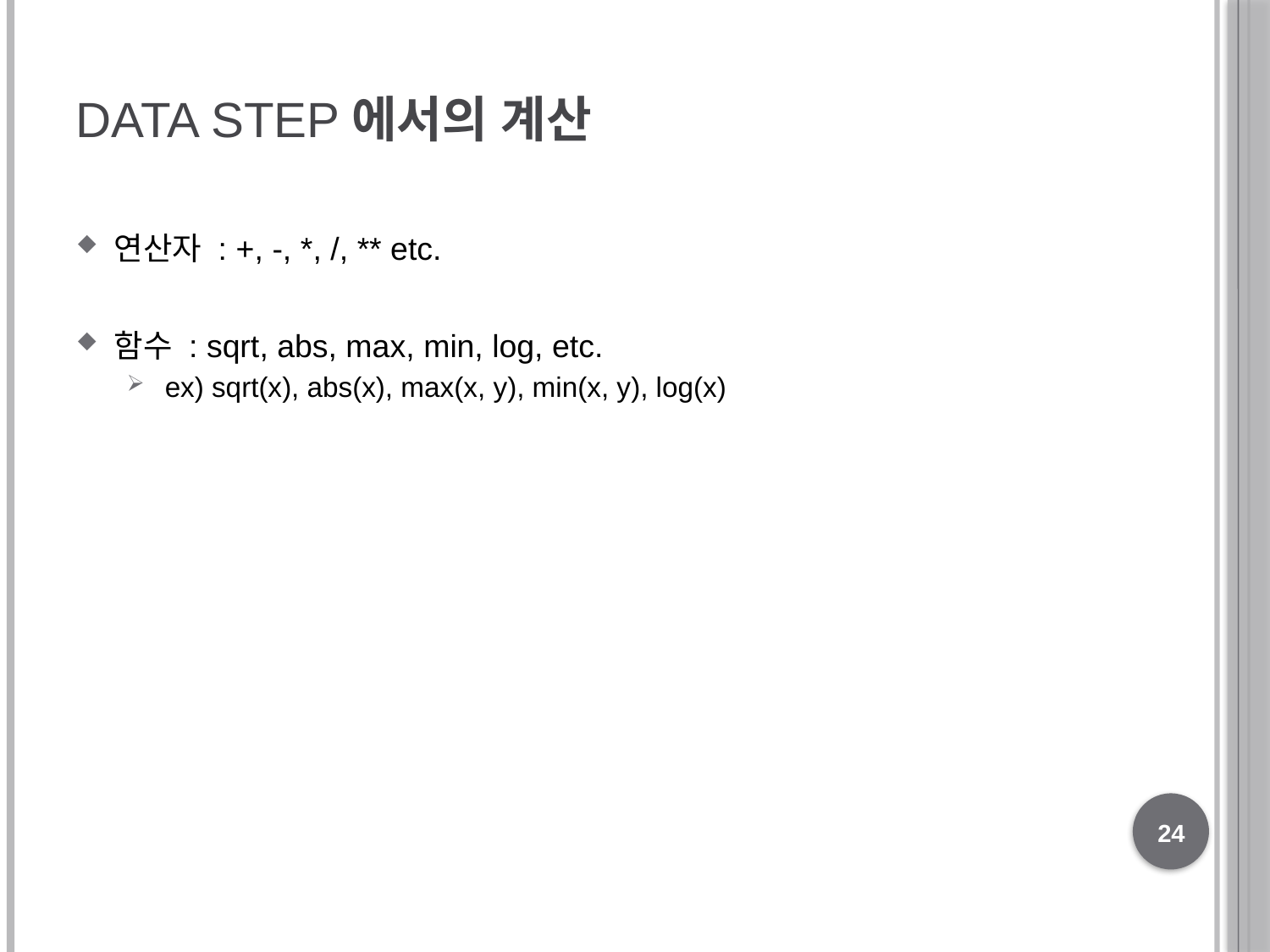

# DATA STEP에서의 계산
연산자 : +, -, *, /, ** etc.

함수 : sqrt, abs, max, min, log, etc.
ex) sqrt(x), abs(x), max(x, y), min(x, y), log(x)
24